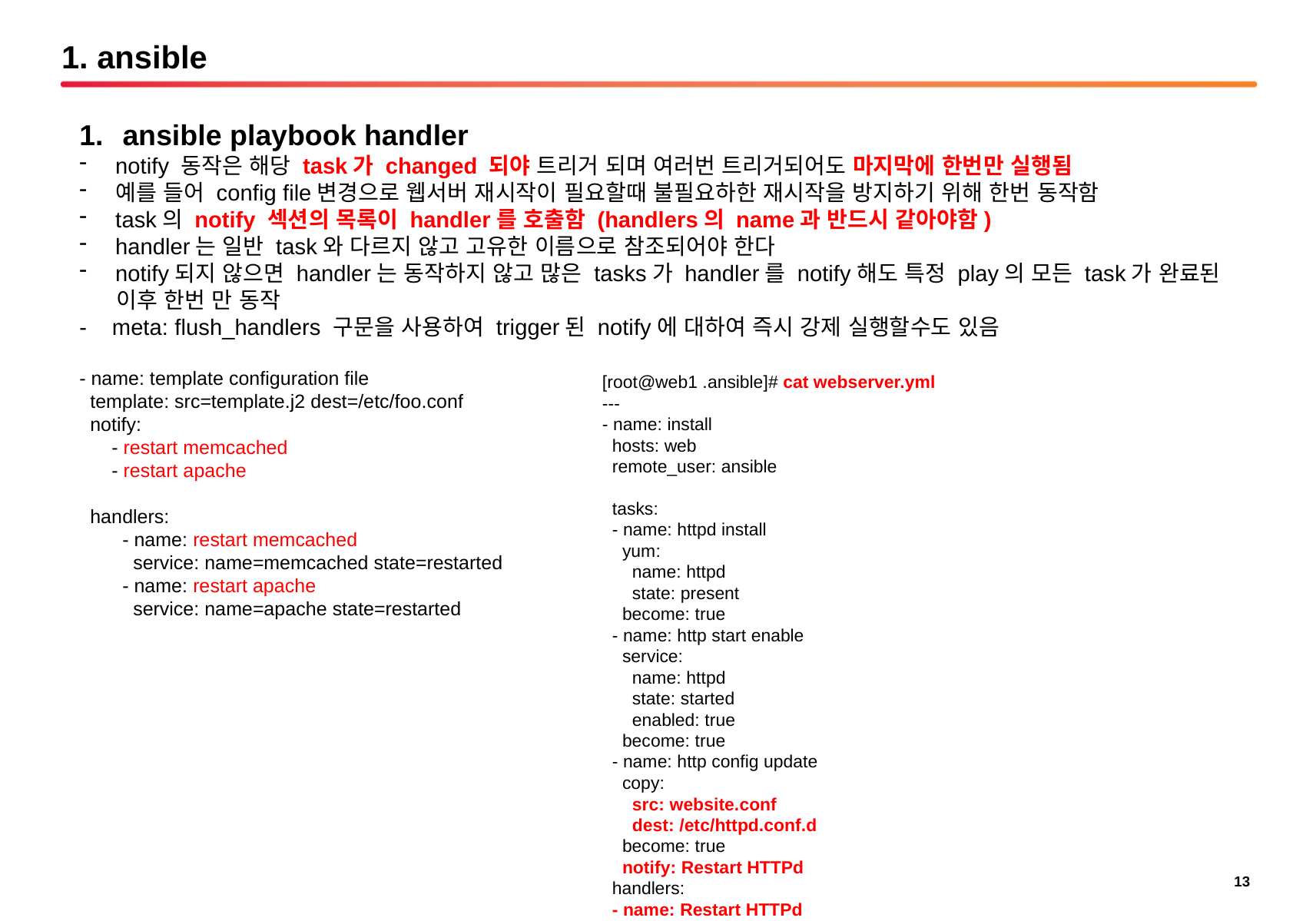

# 1. ansible
ansible playbook handler
notify 동작은 해당 task가 changed 되야 트리거 되며 여러번 트리거되어도 마지막에 한번만 실행됨
예를 들어 config file변경으로 웹서버 재시작이 필요할때 불필요하한 재시작을 방지하기 위해 한번 동작함
task의 notify 섹션의 목록이 handler를 호출함 (handlers의 name과 반드시 같아야함)
handler는 일반 task와 다르지 않고 고유한 이름으로 참조되어야 한다
notify되지 않으면 handler는 동작하지 않고 많은 tasks가 handler를 notify해도 특정 play의 모든 task가 완료된
     이후 한번 만 동작
-    meta: flush_handlers 구문을 사용하여 trigger된 notify에 대하여 즉시 강제 실행할수도 있음

- name: template configuration file
  template: src=template.j2 dest=/etc/foo.conf
  notify:
      - restart memcached
      - restart apache

  handlers:
        - name: restart memcached
          service: name=memcached state=restarted
        - name: restart apache
          service: name=apache state=restarted

[root@web1 .ansible]# cat webserver.yml
---
- name: install
  hosts: web
  remote_user: ansible

  tasks:
  - name: httpd install
    yum:
      name: httpd
      state: present
    become: true
  - name: http start enable
    service:
      name: httpd
      state: started
      enabled: true
    become: true
  - name: http config update
    copy:
      src: website.conf
      dest: /etc/httpd.conf.d
    become: true
    notify: Restart HTTPd
  handlers:
  - name: Restart HTTPd
    service:
      name: httpd
      state: restarted
    become: true